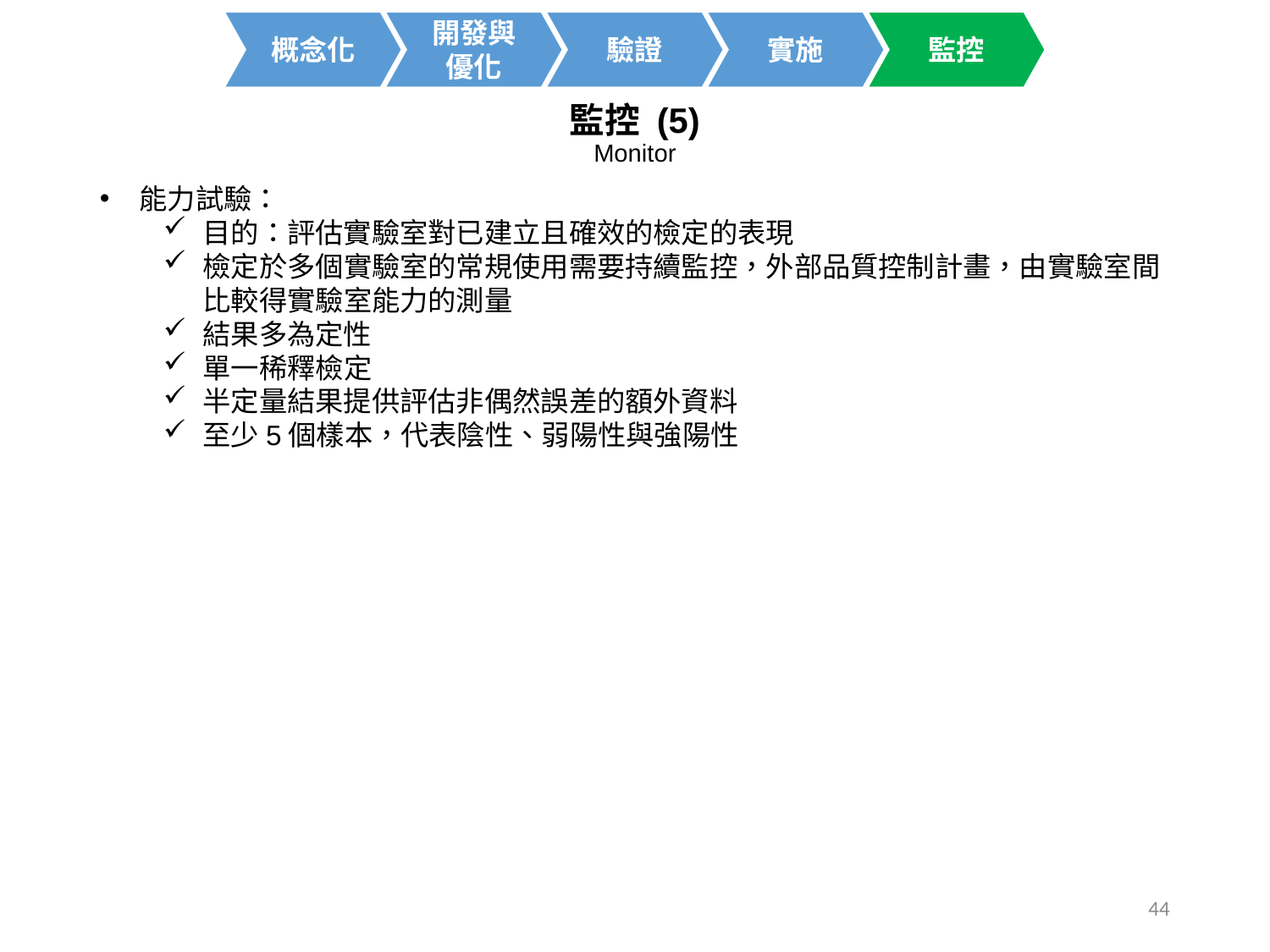

開發與
優化

概念化
驗證
實施
監控
監控 (5)
Monitor
能力試驗：
目的：評估實驗室對已建立且確效的檢定的表現
檢定於多個實驗室的常規使用需要持續監控，外部品質控制計畫，由實驗室間比較得實驗室能力的測量
結果多為定性
單一稀釋檢定
半定量結果提供評估非偶然誤差的額外資料
至少5個樣本，代表陰性、弱陽性與強陽性
44